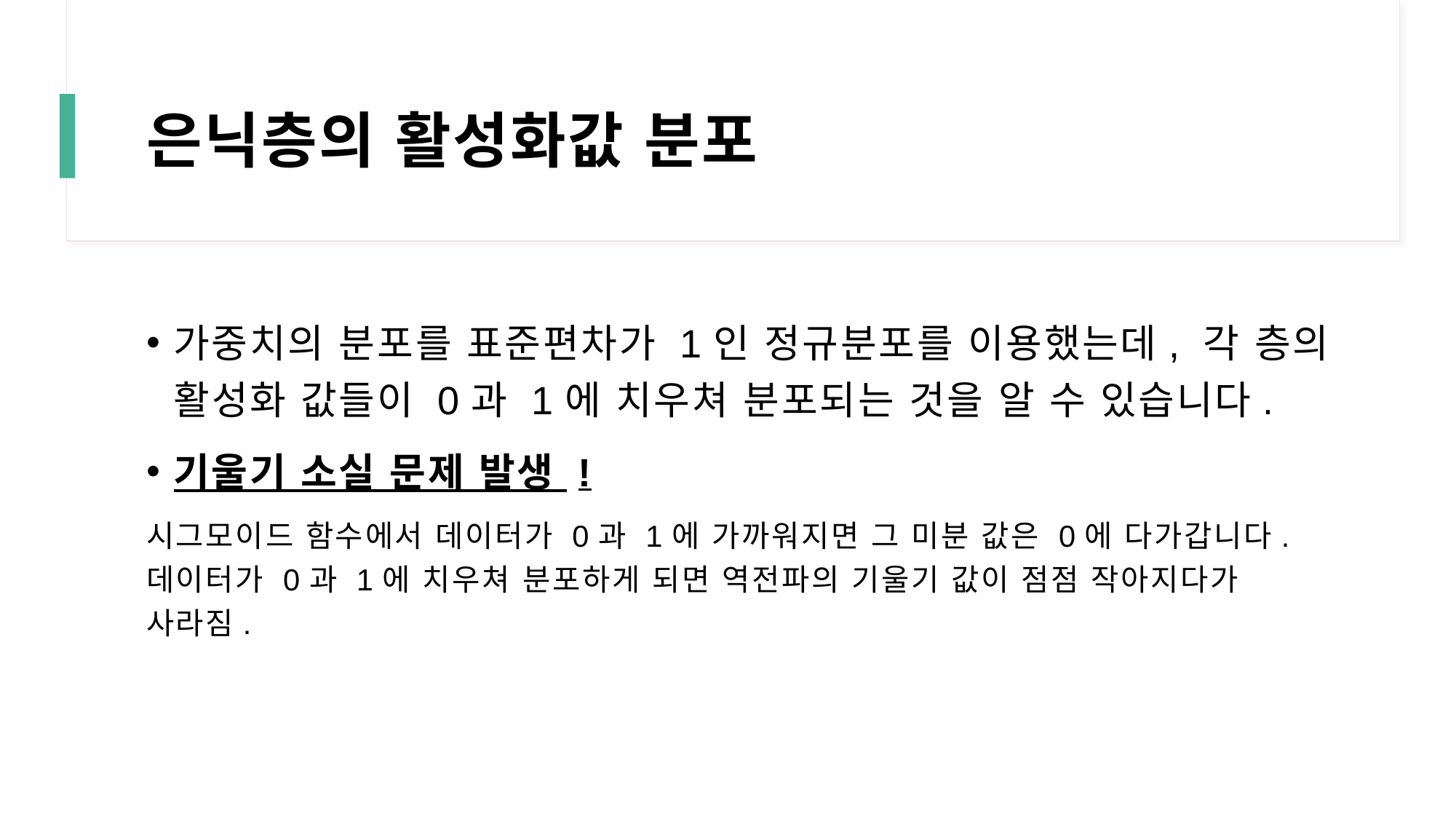

# 은닉층의 활성화값 분포
가중치의 분포를 표준편차가 1인 정규분포를 이용했는데, 각 층의 활성화 값들이 0과 1에 치우쳐 분포되는 것을 알 수 있습니다.
기울기 소실 문제 발생 !
시그모이드 함수에서 데이터가 0과 1에 가까워지면 그 미분 값은 0에 다가갑니다. 데이터가 0과 1에 치우쳐 분포하게 되면 역전파의 기울기 값이 점점 작아지다가 사라짐.